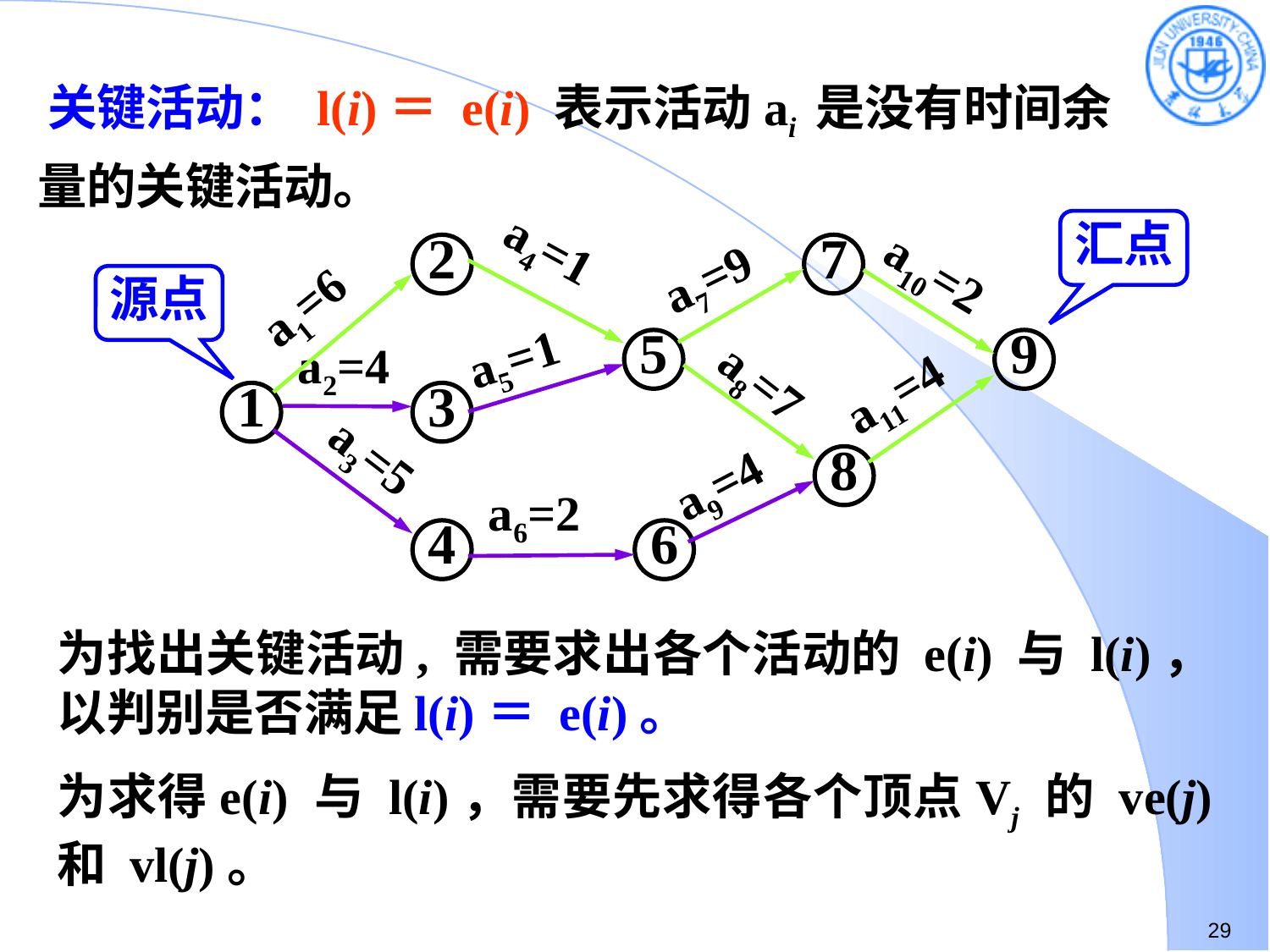

关键活动： l(i)＝ e(i) 表示活动ai 是没有时间余量的关键活动。
汇点

2

7

a7=9
a4=1
a10=2
a1=6
源点

5

9

a5=1
a2=4
a11=4
1

3

a8=7

8

a9=4
a3=5
a6=2

4

6

为找出关键活动, 需要求出各个活动的 e(i) 与 l(i)，以判别是否满足l(i)＝ e(i)。
为求得e(i) 与 l(i)，需要先求得各个顶点Vj 的 ve(j) 和 vl(j)。